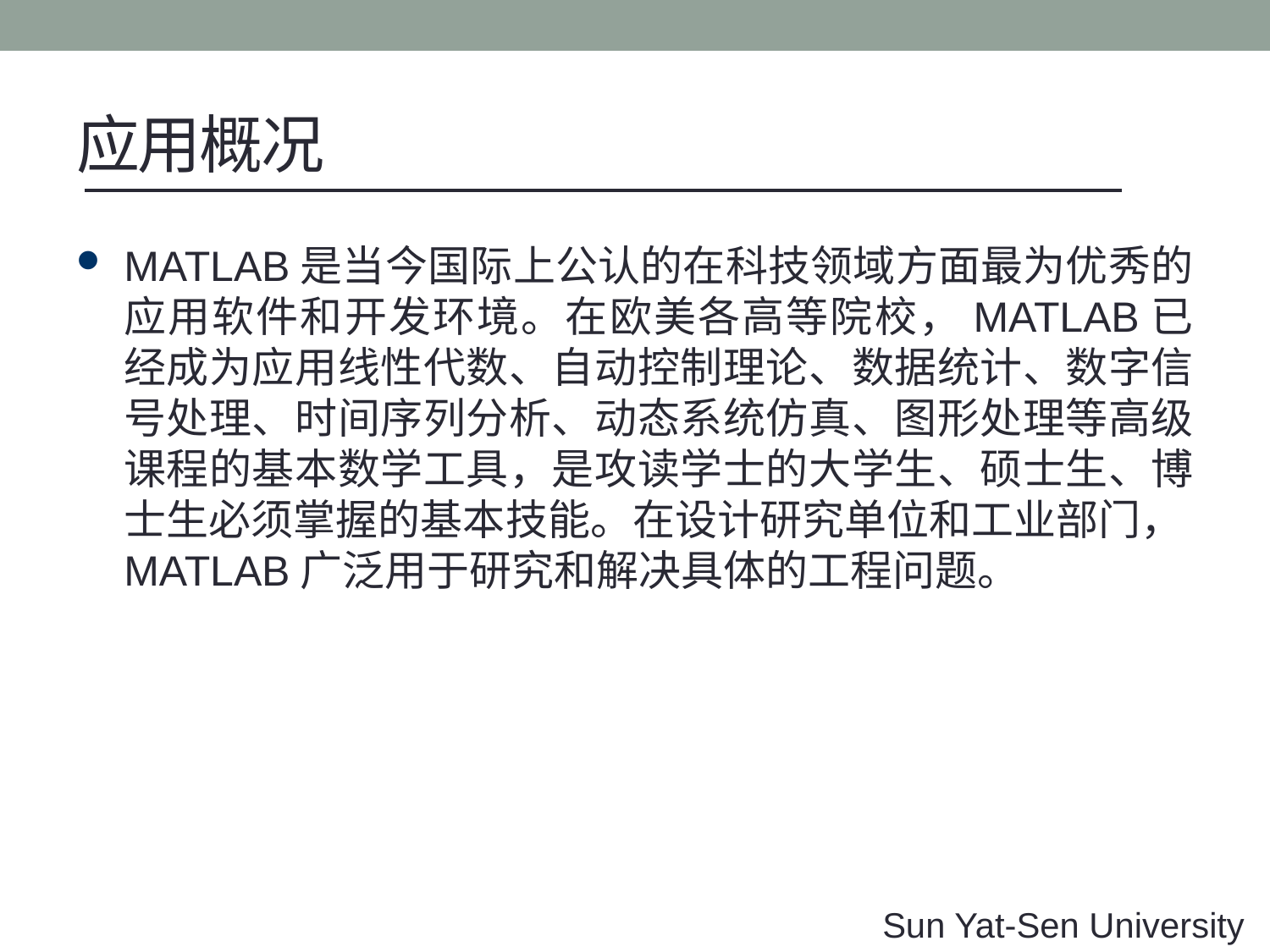

# 应用概况
MATLAB是当今国际上公认的在科技领域方面最为优秀的应用软件和开发环境。在欧美各高等院校，MATLAB已经成为应用线性代数、自动控制理论、数据统计、数字信号处理、时间序列分析、动态系统仿真、图形处理等高级课程的基本数学工具，是攻读学士的大学生、硕士生、博士生必须掌握的基本技能。在设计研究单位和工业部门，MATLAB广泛用于研究和解决具体的工程问题。